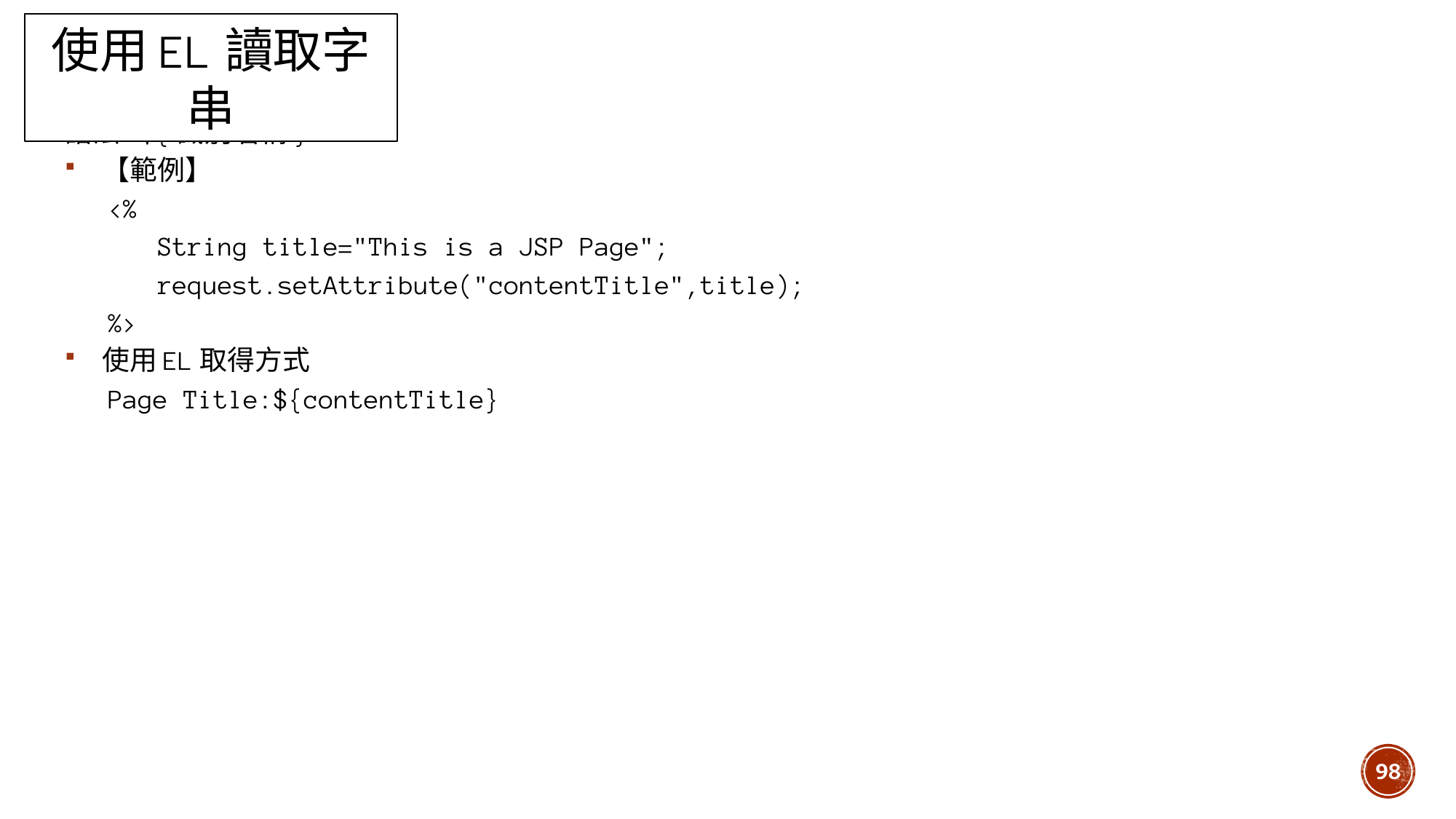

使用EL讀取字串
語法:${識別名稱}
【範例】
<%
String title="This is a JSP Page";
request.setAttribute("contentTitle",title);
%>
使用EL取得方式
Page Title:${contentTitle}
98